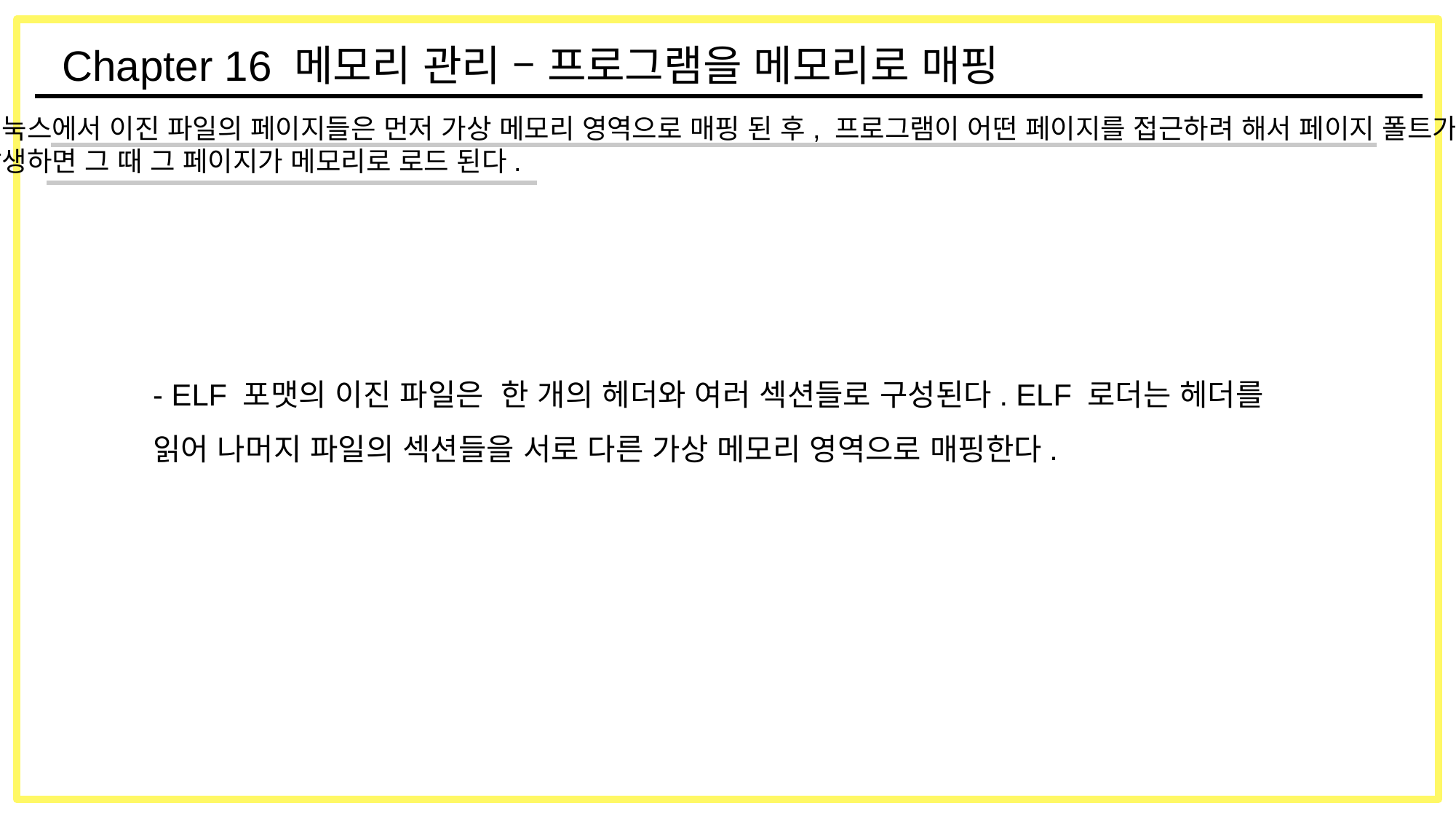

Chapter 16 메모리 관리 – 프로그램을 메모리로 매핑
리눅스에서 이진 파일의 페이지들은 먼저 가상 메모리 영역으로 매핑 된 후, 프로그램이 어떤 페이지를 접근하려 해서 페이지 폴트가
발생하면 그 때 그 페이지가 메모리로 로드 된다.
- ELF 포맷의 이진 파일은  한 개의 헤더와 여러 섹션들로 구성된다. ELF 로더는 헤더를 읽어 나머지 파일의 섹션들을 서로 다른 가상 메모리 영역으로 매핑한다.